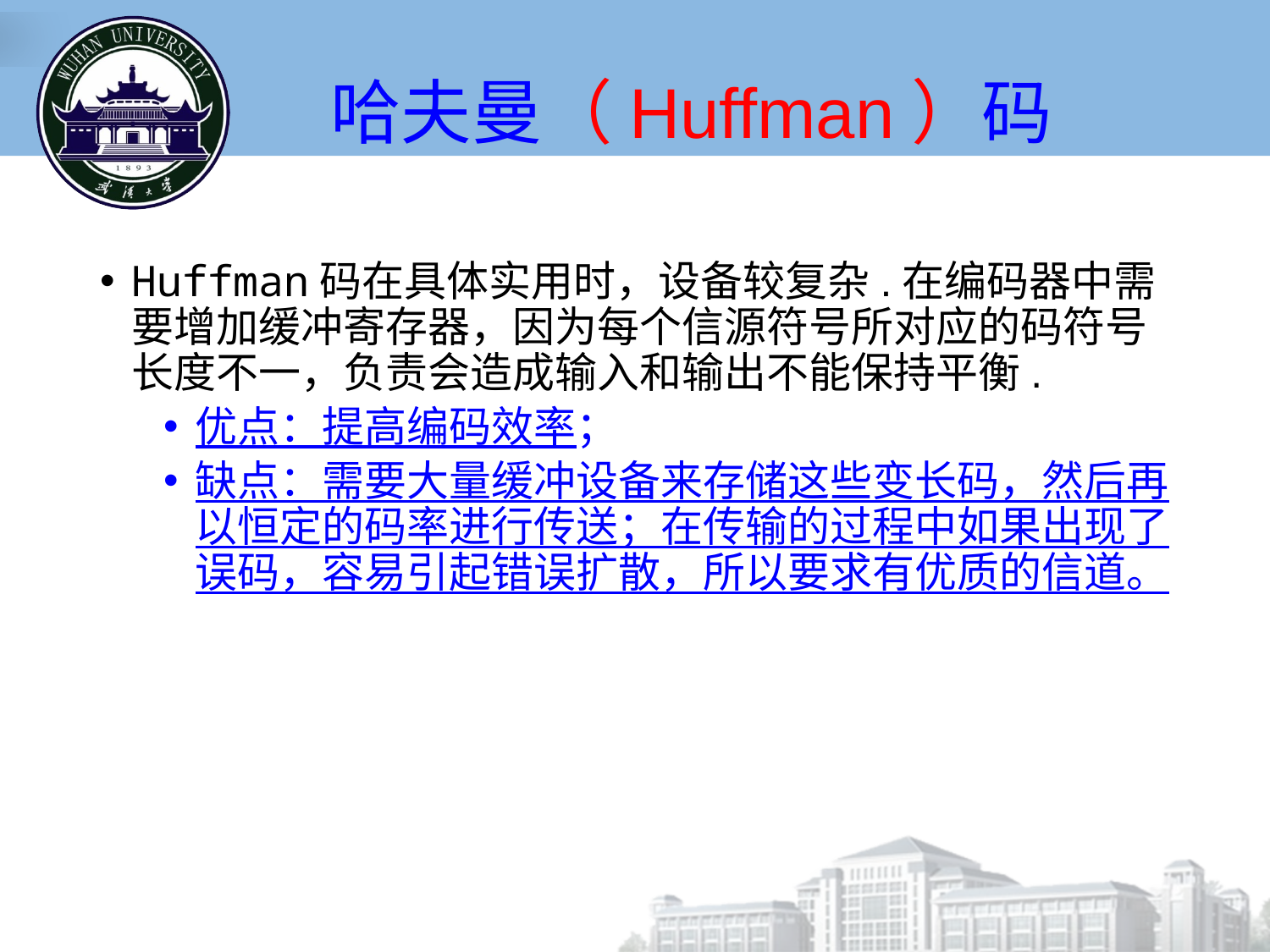

哈夫曼（Huffman）码
Huffman码在具体实用时，设备较复杂.在编码器中需要增加缓冲寄存器，因为每个信源符号所对应的码符号长度不一，负责会造成输入和输出不能保持平衡.
优点：提高编码效率；
缺点：需要大量缓冲设备来存储这些变长码，然后再以恒定的码率进行传送；在传输的过程中如果出现了误码，容易引起错误扩散，所以要求有优质的信道。